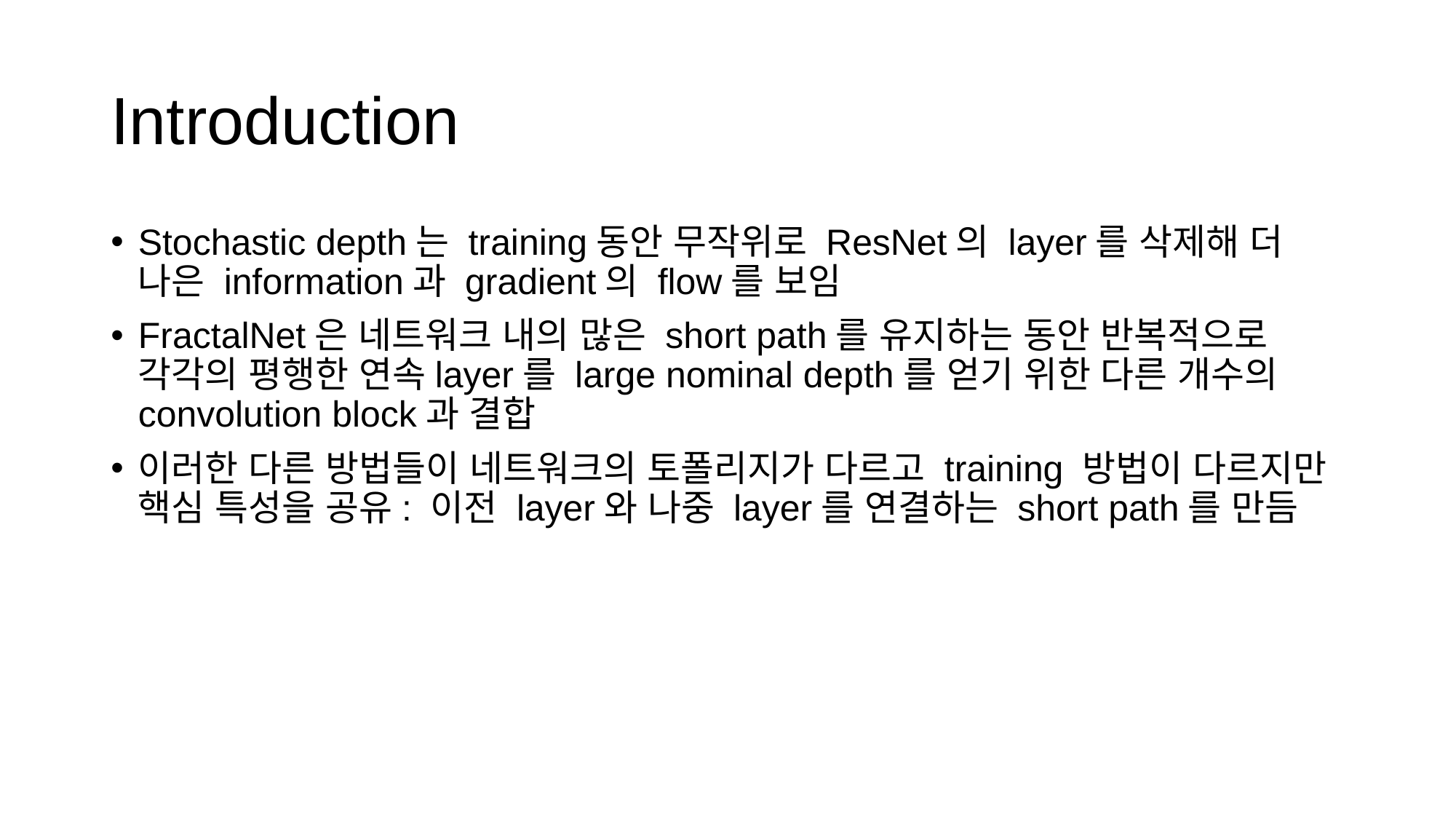

# Introduction
Stochastic depth는 training동안 무작위로 ResNet의 layer를 삭제해 더 나은 information과 gradient의 flow를 보임
FractalNet은 네트워크 내의 많은 short path를 유지하는 동안 반복적으로 각각의 평행한 연속layer를 large nominal depth를 얻기 위한 다른 개수의 convolution block과 결합
이러한 다른 방법들이 네트워크의 토폴리지가 다르고 training 방법이 다르지만 핵심 특성을 공유: 이전 layer와 나중 layer를 연결하는 short path를 만듬